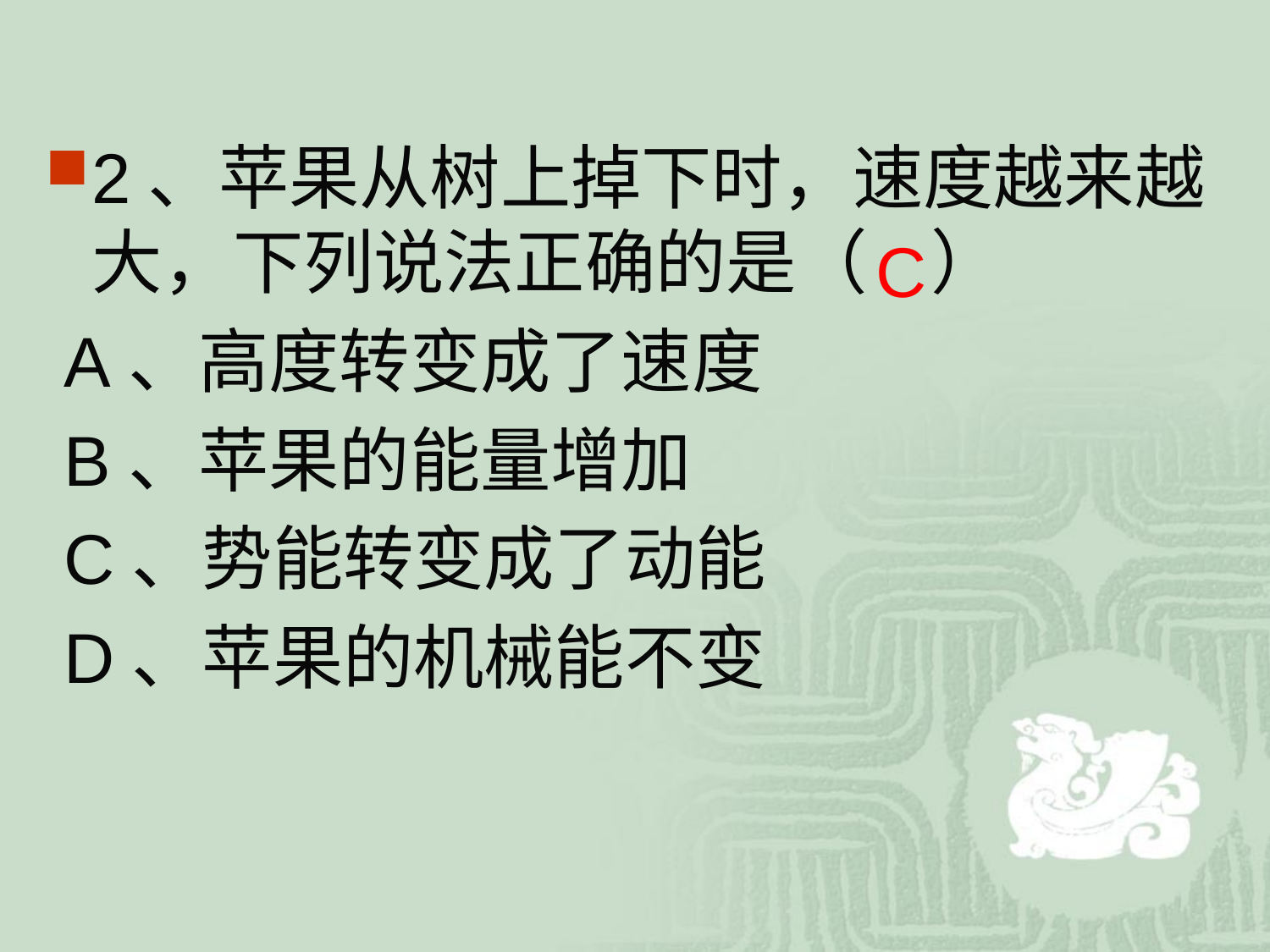

2、苹果从树上掉下时，速度越来越大，下列说法正确的是（    ）
 A、高度转变成了速度
 B、苹果的能量增加
 C、势能转变成了动能
 D、苹果的机械能不变
C